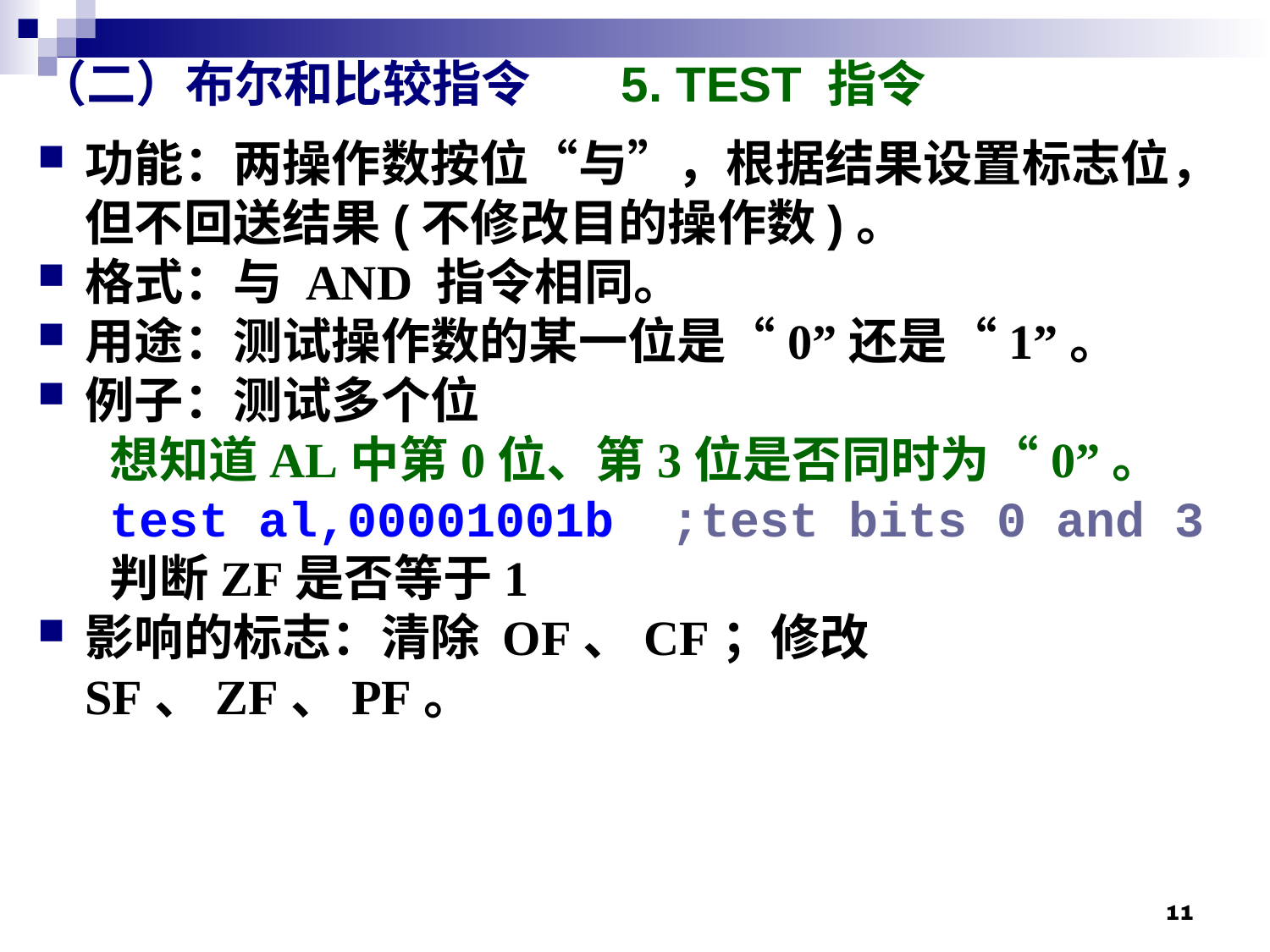

# （二）布尔和比较指令       5. TEST 指令
功能：两操作数按位“与”，根据结果设置标志位，但不回送结果(不修改目的操作数)。
格式：与 AND 指令相同。
用途：测试操作数的某一位是“0”还是“1”。
例子：测试多个位
想知道AL中第0位、第3位是否同时为“0”。
test al,00001001b	;test bits 0 and 3
判断ZF是否等于1
影响的标志：清除 OF、CF；修改 SF、ZF、PF。
11